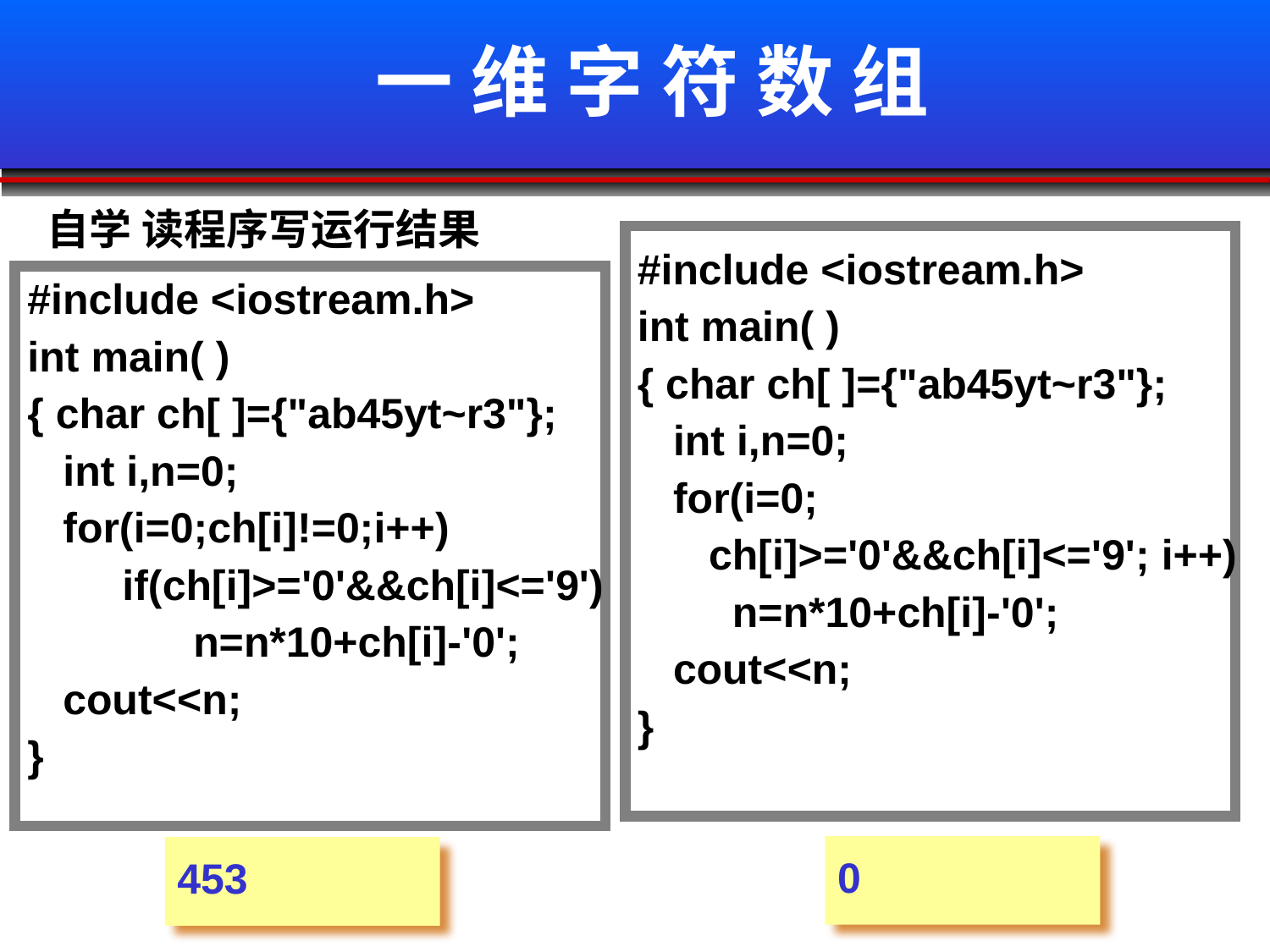

# 一 维 字 符 数 组
自学 读程序写运行结果

#include <iostream.h>
int main( )
{ char ch[ ]={"ab45yt~r3"};
   int i,n=0;
   for(i=0;
      ch[i]>='0'&&ch[i]<='9'; i++)
        n=n*10+ch[i]-'0';
   cout<<n;
}

#include <iostream.h>
int main( )
{ char ch[ ]={"ab45yt~r3"};
   int i,n=0;
   for(i=0;ch[i]!=0;i++)
        if(ch[i]>='0'&&ch[i]<='9')
              n=n*10+ch[i]-'0';
   cout<<n;
}

0
453